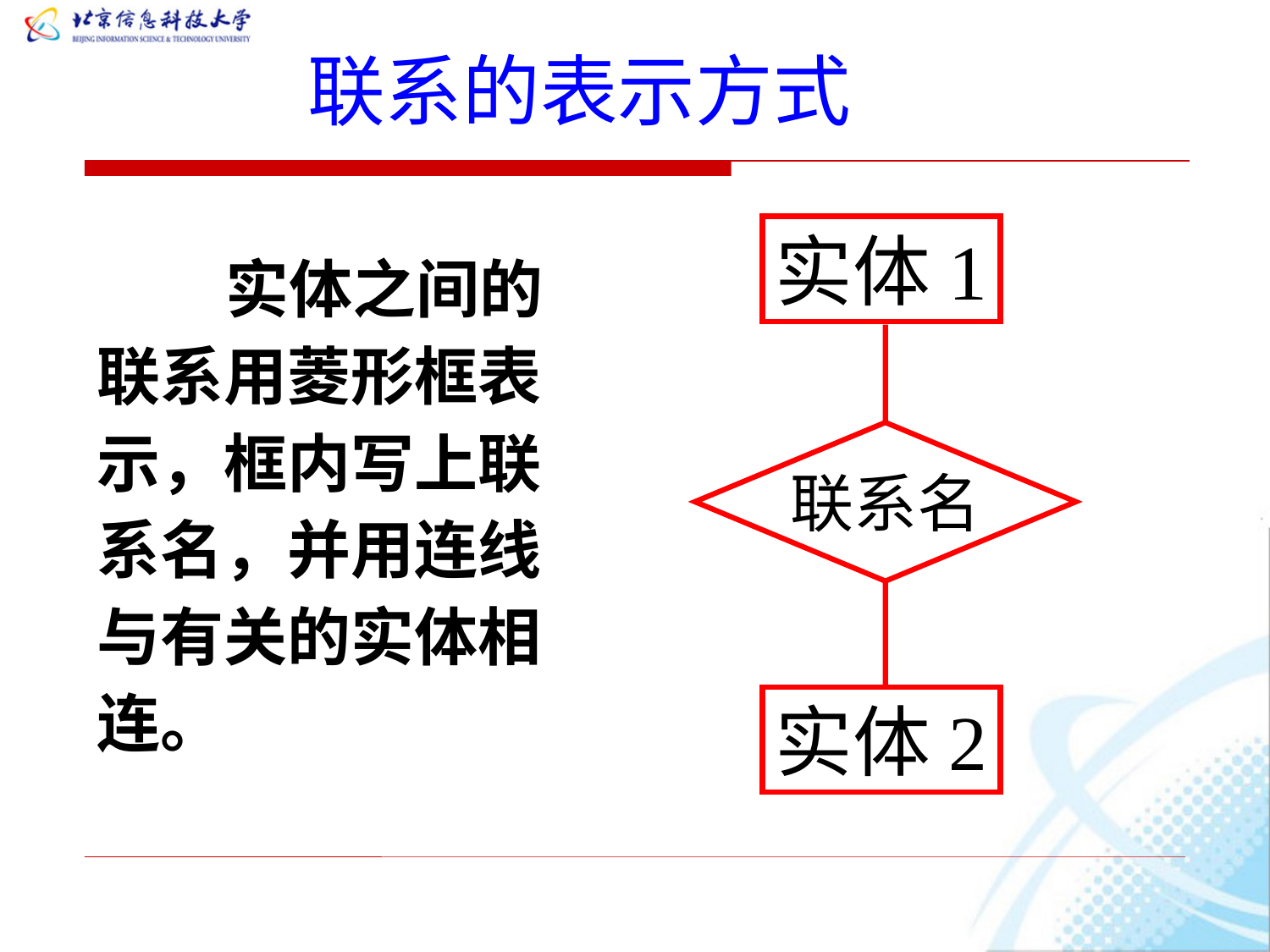

联系的表示方式
实体1
        实体之间的联系用菱形框表示，框内写上联系名，并用连线与有关的实体相连。

联系名

实体2